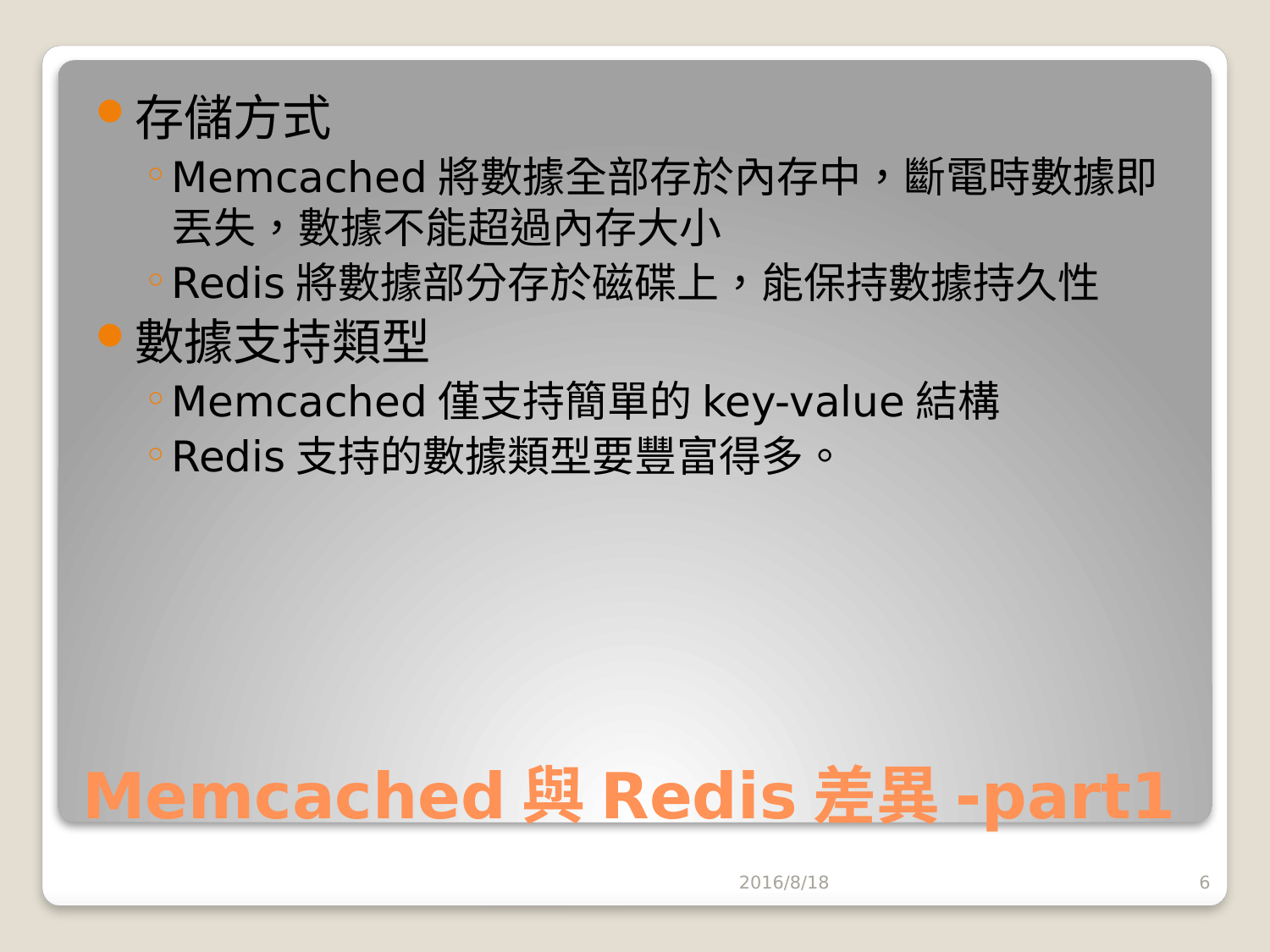

存儲方式
Memcached將數據全部存於內存中，斷電時數據即丟失，數據不能超過內存大小
Redis將數據部分存於磁碟上，能保持數據持久性
數據支持類型
Memcached僅支持簡單的key-value結構
Redis支持的數據類型要豐富得多。
# Memcached與Redis差異-part1
2016/8/18
6